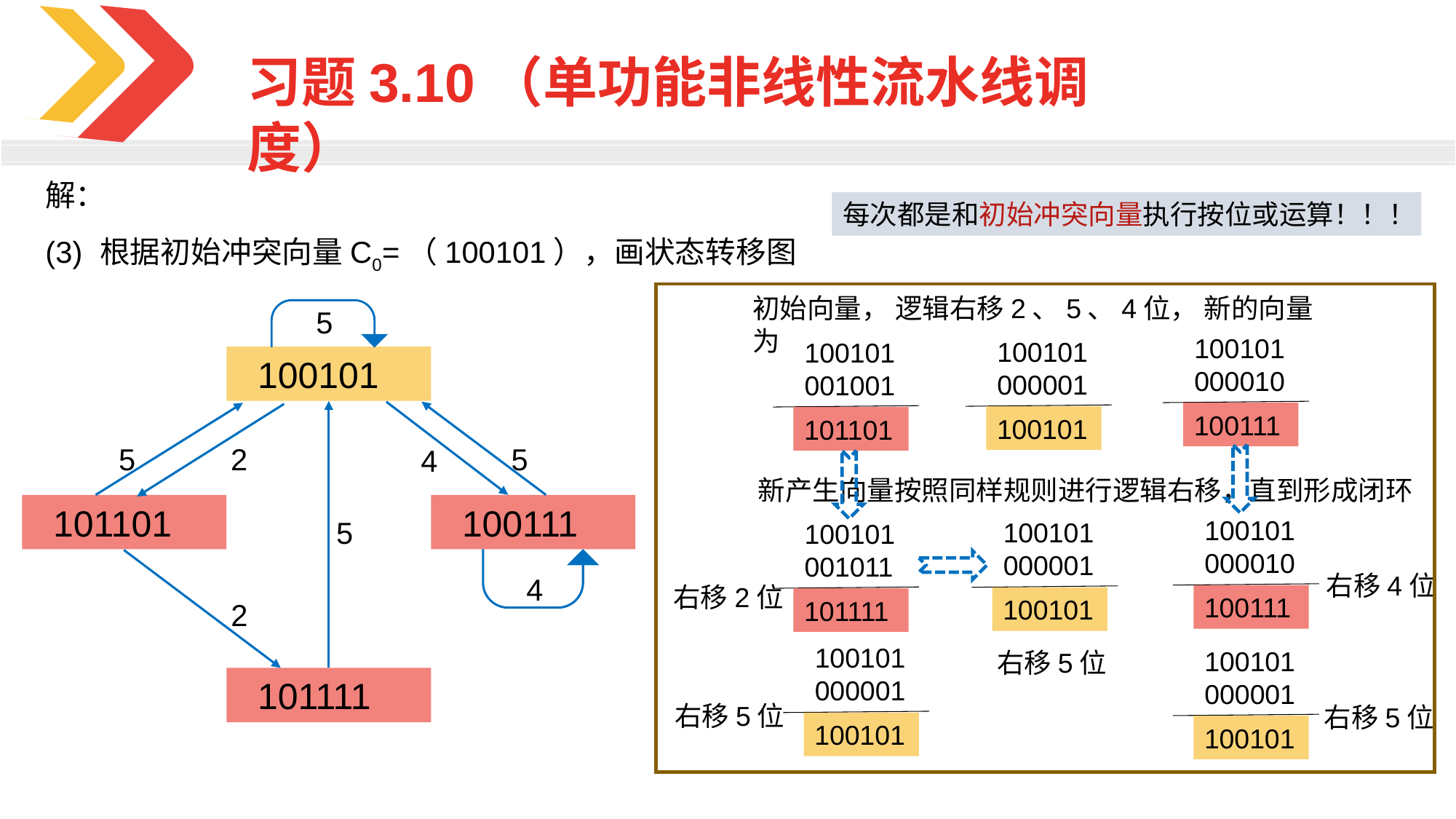

习题3.10（单功能非线性流水线调度）

解：
根据初始冲突向量C0=（100101），画状态转移图
每次都是和初始冲突向量执行按位或运算！！！

初始向量， 逻辑右移2、5、4位， 新的向量为
5

100101
000010
100111
100101
000001
100101
100101
001001
101101
  100101
5
2
5
4

新产生向量按照同样规则进行逻辑右移，直到形成闭环

  101101
  100111
100101
000010
100111
5
100101
000001
100101
100101
001011
101111

右移4位
4
右移2位
2
100101
000001
100101
100101
000001
100101
右移5位
  101111
右移5位
右移5位